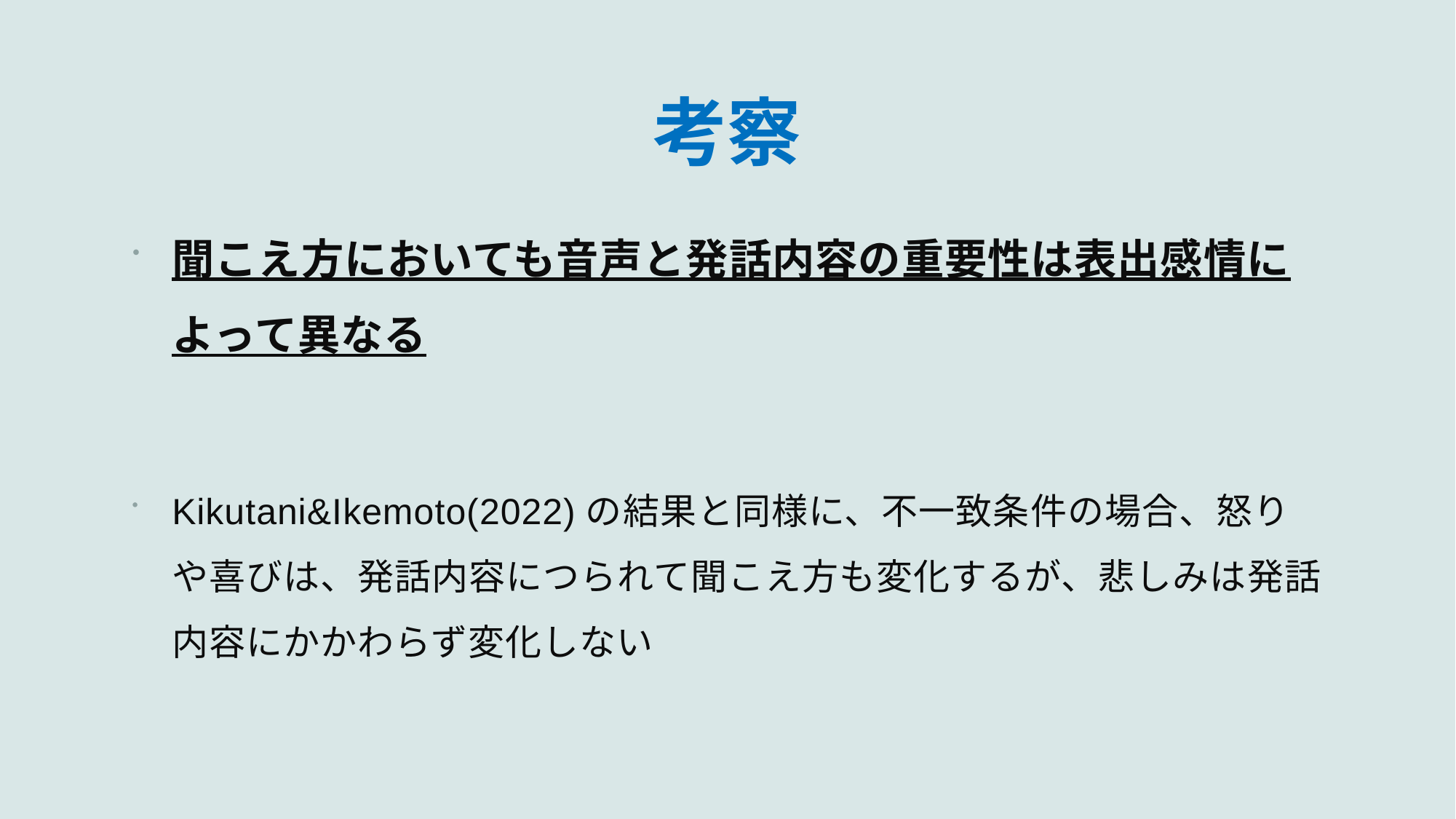

# 考察
聞こえ方においても音声と発話内容の重要性は表出感情によって異なる

Kikutani&Ikemoto(2022)の結果と同様に、不一致条件の場合、怒りや喜びは、発話内容につられて聞こえ方も変化するが、悲しみは発話内容にかかわらず変化しない